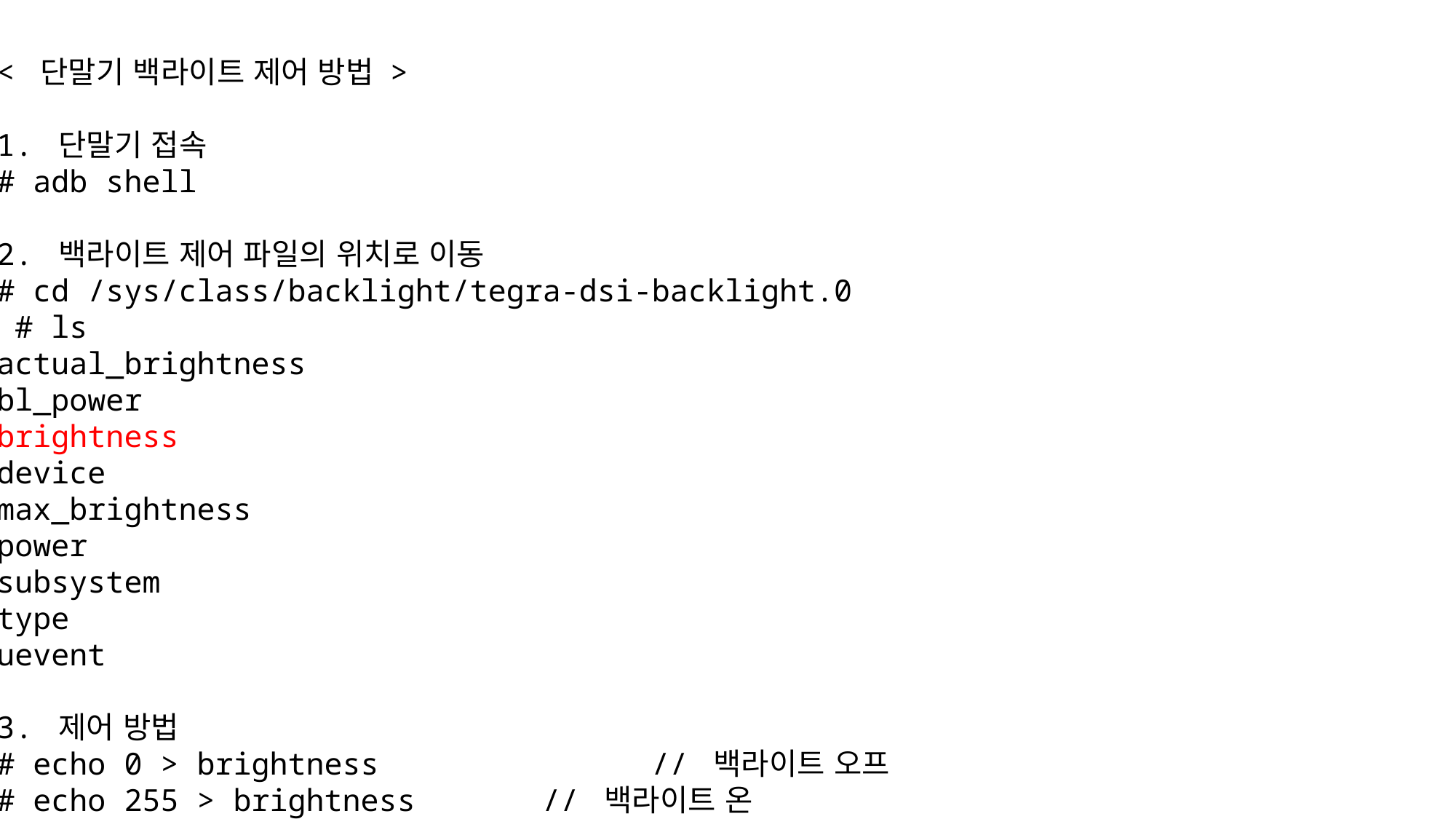

< 단말기 백라이트 제어 방법 >

1. 단말기 접속
# adb shell

2. 백라이트 제어 파일의 위치로 이동
# cd /sys/class/backlight/tegra-dsi-backlight.0
 # ls
actual_brightness
bl_power
brightness
device
max_brightness
power
subsystem
type
uevent

3. 제어 방법
# echo 0 > brightness			// 백라이트 오프
# echo 255 > brightness		// 백라이트 온